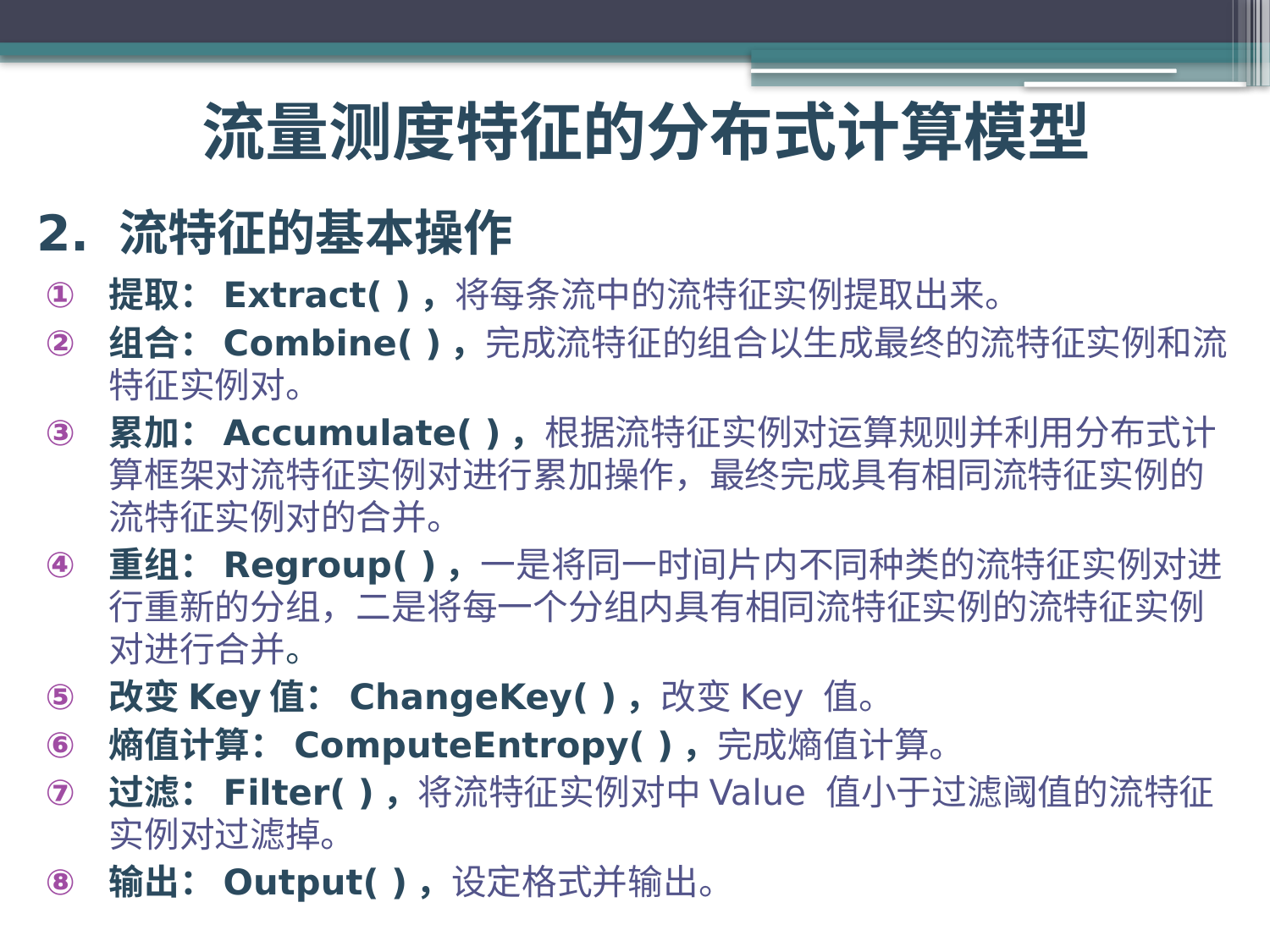

流量测度特征的分布式计算模型
# 2. 流特征的基本操作
提取：Extract( )，将每条流中的流特征实例提取出来。
组合：Combine( )，完成流特征的组合以生成最终的流特征实例和流特征实例对。
累加：Accumulate( )，根据流特征实例对运算规则并利用分布式计算框架对流特征实例对进行累加操作，最终完成具有相同流特征实例的流特征实例对的合并。
重组：Regroup( )，一是将同一时间片内不同种类的流特征实例对进行重新的分组，二是将每一个分组内具有相同流特征实例的流特征实例对进行合并。
改变Key值：ChangeKey( )，改变Key 值。
熵值计算：ComputeEntropy( )，完成熵值计算。
过滤：Filter( )，将流特征实例对中Value 值小于过滤阈值的流特征实例对过滤掉。
输出：Output( )，设定格式并输出。